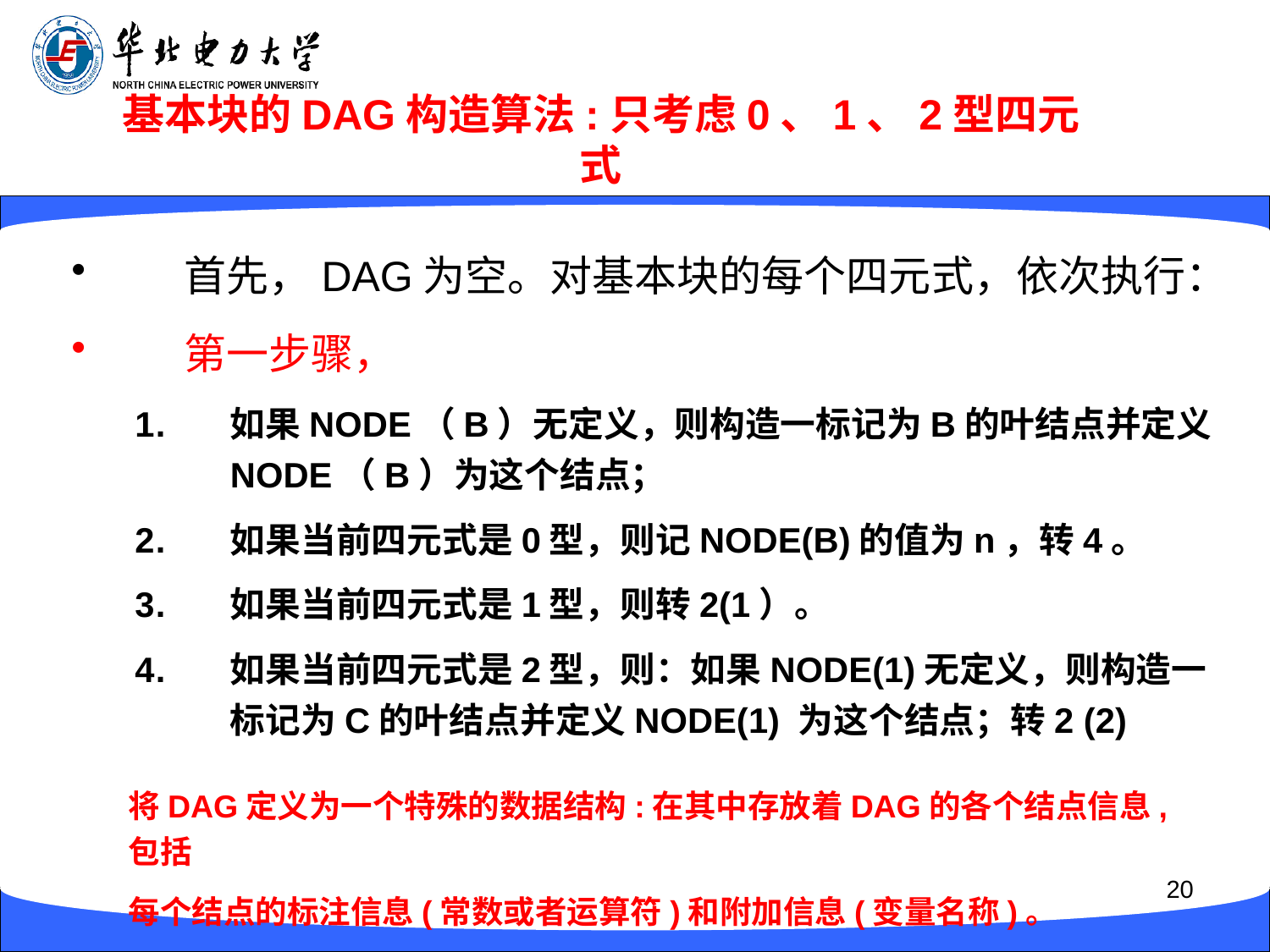

# 基本块的DAG构造算法:只考虑0、1、2型四元式
首先，DAG为空。对基本块的每个四元式，依次执行：
第一步骤，
如果NODE（B）无定义，则构造一标记为B的叶结点并定义NODE（B）为这个结点；
如果当前四元式是0型，则记NODE(B)的值为n，转4。
如果当前四元式是1型，则转2(1）。
如果当前四元式是2型，则：如果NODE(1)无定义，则构造一标记为C的叶结点并定义NODE(1) 为这个结点；转2 (2)
将DAG定义为一个特殊的数据结构:在其中存放着DAG的各个结点信息,包括
每个结点的标注信息(常数或者运算符)和附加信息(变量名称)。
20